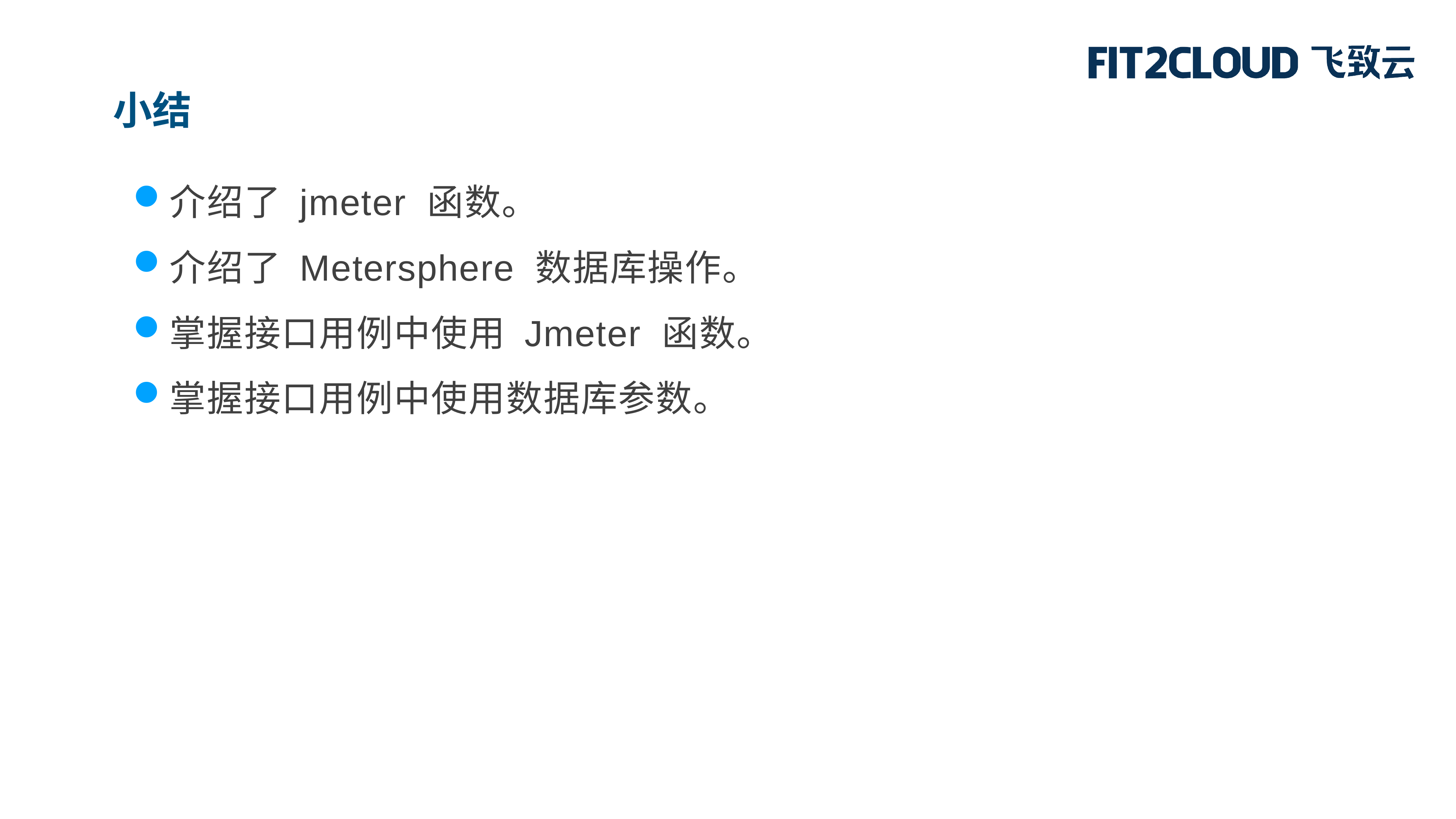

小结
介绍了 jmeter 函数。
介绍了 Metersphere 数据库操作。
掌握接口用例中使用 Jmeter 函数。
掌握接口用例中使用数据库参数。